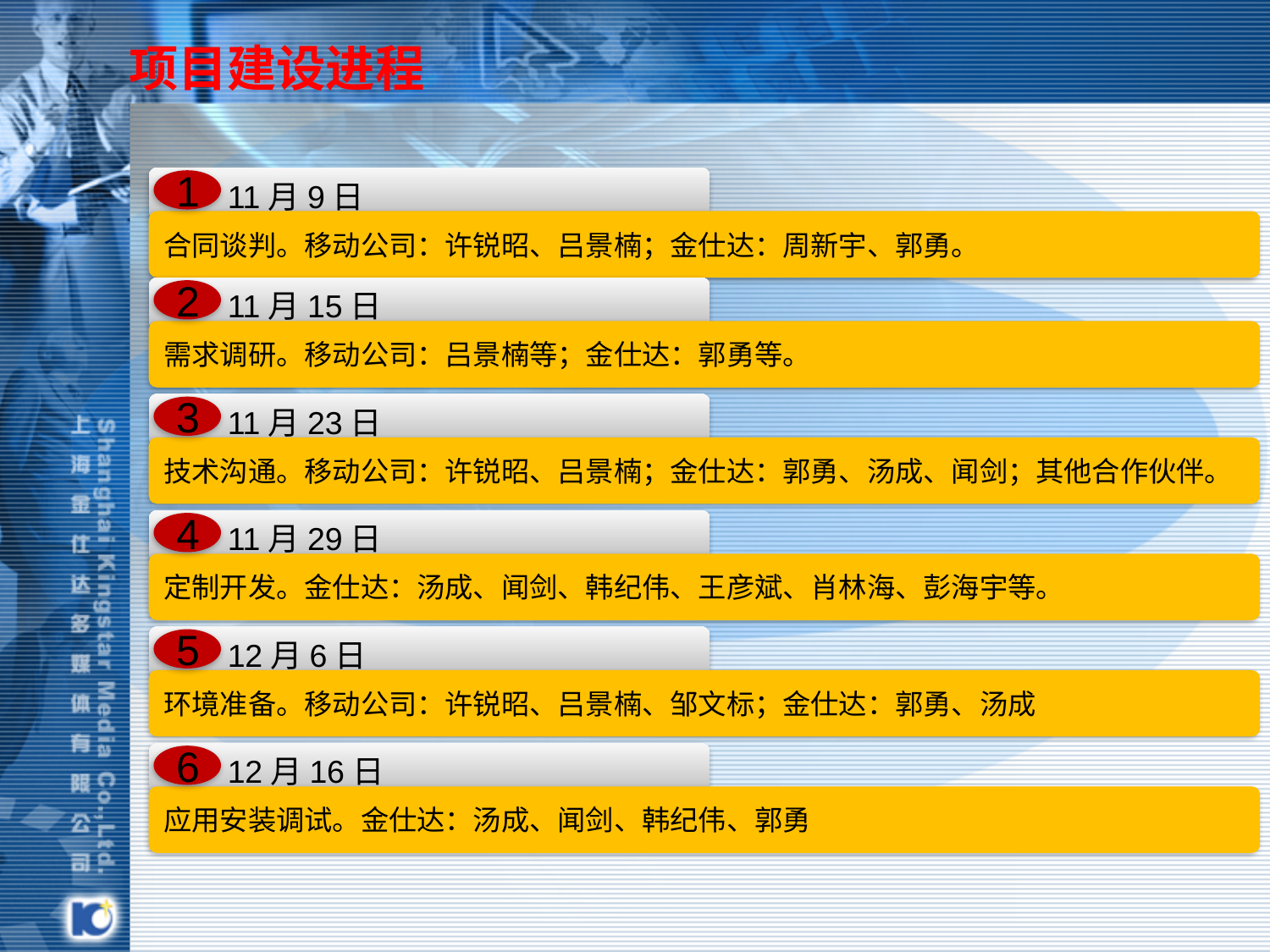

项目建设进程
11月9日
1
合同谈判。移动公司：许锐昭、吕景楠；金仕达：周新宇、郭勇。
11月15日
2
需求调研。移动公司：吕景楠等；金仕达：郭勇等。
11月23日
3
技术沟通。移动公司：许锐昭、吕景楠；金仕达：郭勇、汤成、闻剑；其他合作伙伴。
11月29日
4
定制开发。金仕达：汤成、闻剑、韩纪伟、王彦斌、肖林海、彭海宇等。
12月6日
5
环境准备。移动公司：许锐昭、吕景楠、邹文标；金仕达：郭勇、汤成
12月16日
6
应用安装调试。金仕达：汤成、闻剑、韩纪伟、郭勇